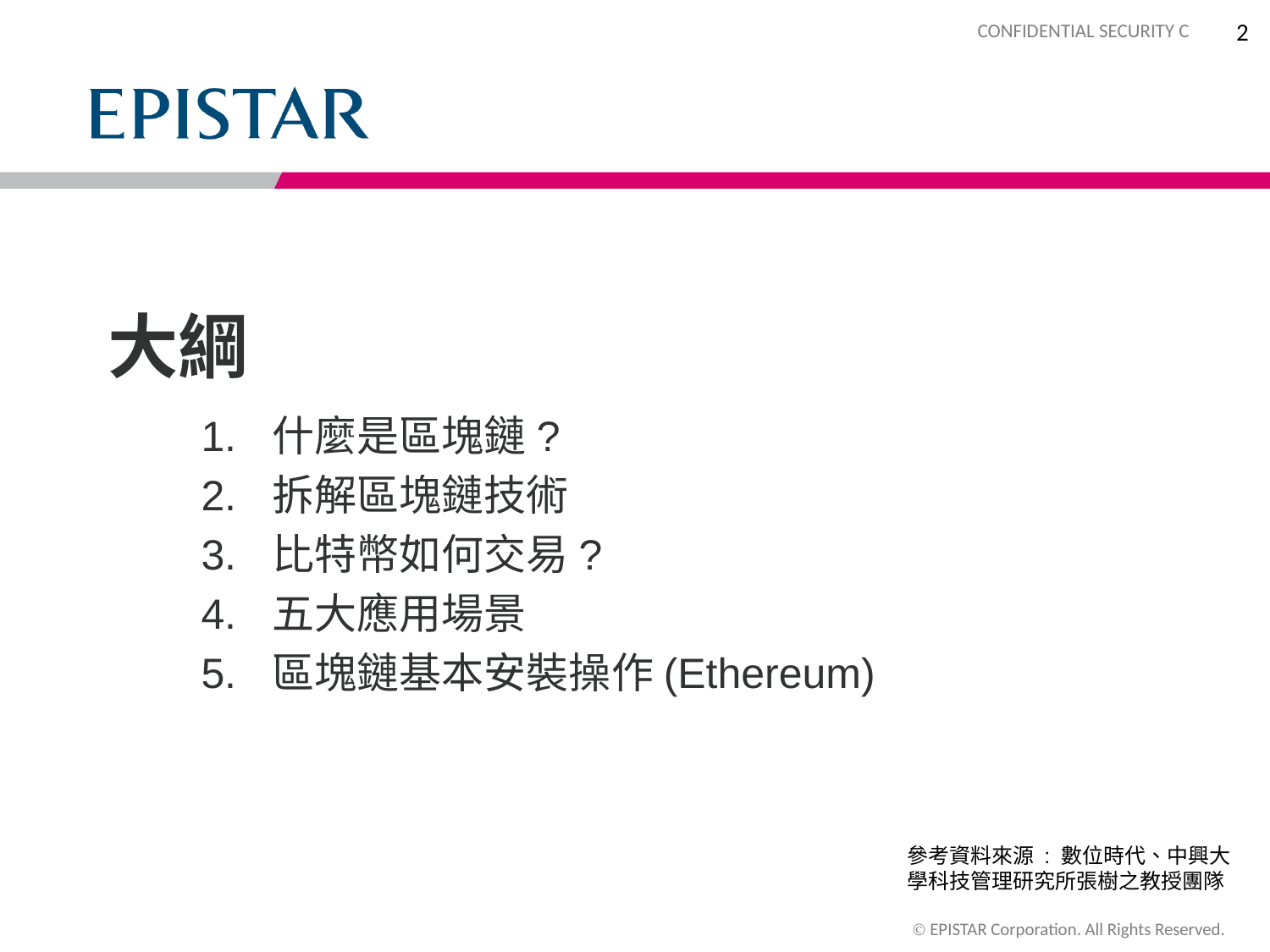

2
# 大綱
什麼是區塊鏈?
拆解區塊鏈技術
比特幣如何交易?
五大應用場景
區塊鏈基本安裝操作(Ethereum)
參考資料來源 : 數位時代、中興大學科技管理研究所張樹之教授團隊